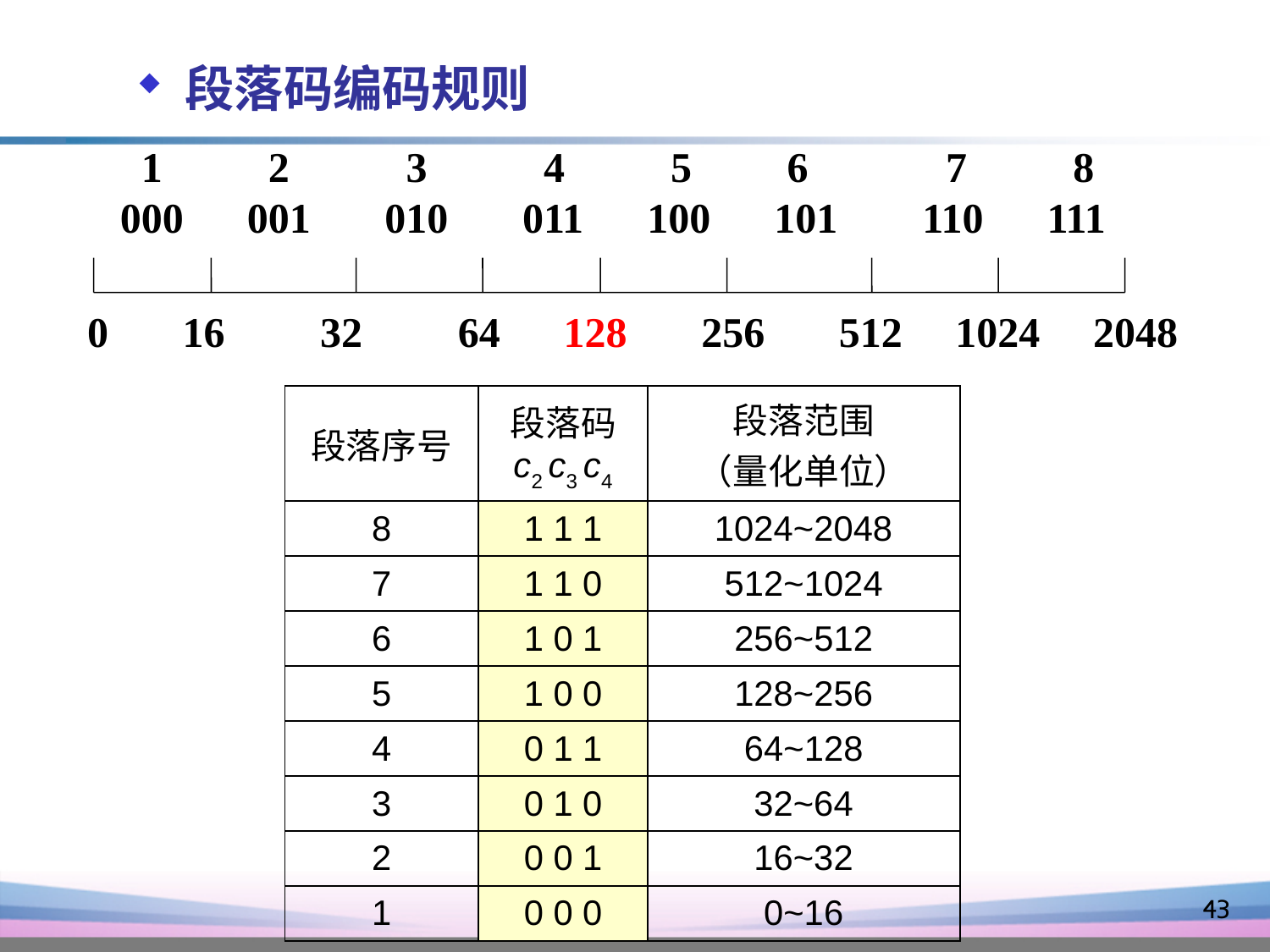

段落码编码规则
  1          2           3           4          5         6             7          8
000      001       010       011      100      101        110      111

0       16         32         64      128       256       512     1024     2048
| 段落序号 | 段落码 c2 c3 c4 | 段落范围 （量化单位） |
| --- | --- | --- |
| 8 | 1 1 1 | 1024~2048 |
| 7 | 1 1 0 | 512~1024 |
| 6 | 1 0 1 | 256~512 |
| 5 | 1 0 0 | 128~256 |
| 4 | 0 1 1 | 64~128 |
| 3 | 0 1 0 | 32~64 |
| 2 | 0 0 1 | 16~32 |
| 1 | 0 0 0 | 0~16 |
43